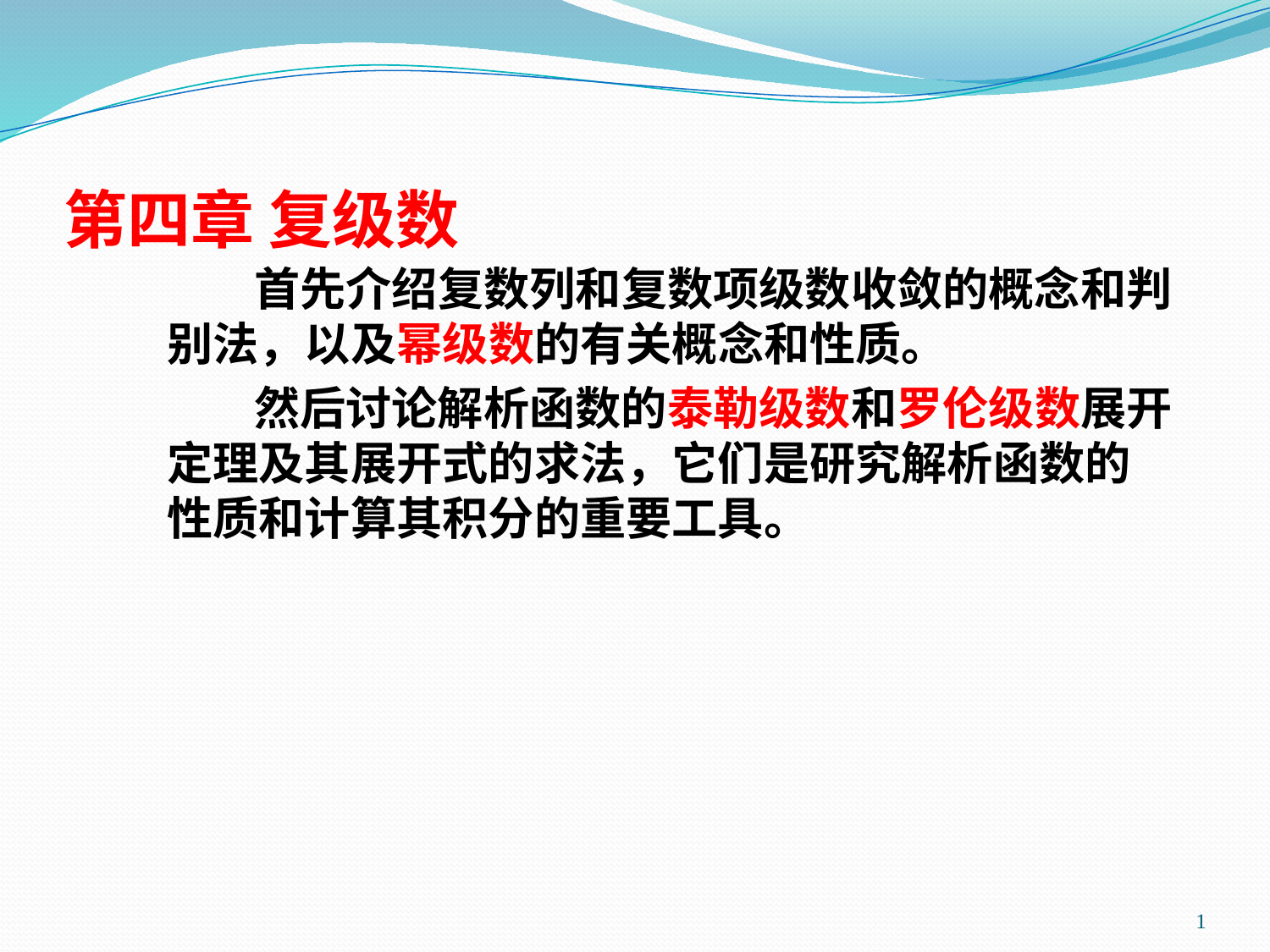

# 第四章 复级数
           首先介绍复数列和复数项级数收敛的概念和判别法，以及幂级数的有关概念和性质。
           然后讨论解析函数的泰勒级数和罗伦级数展开定理及其展开式的求法，它们是研究解析函数的性质和计算其积分的重要工具。

1